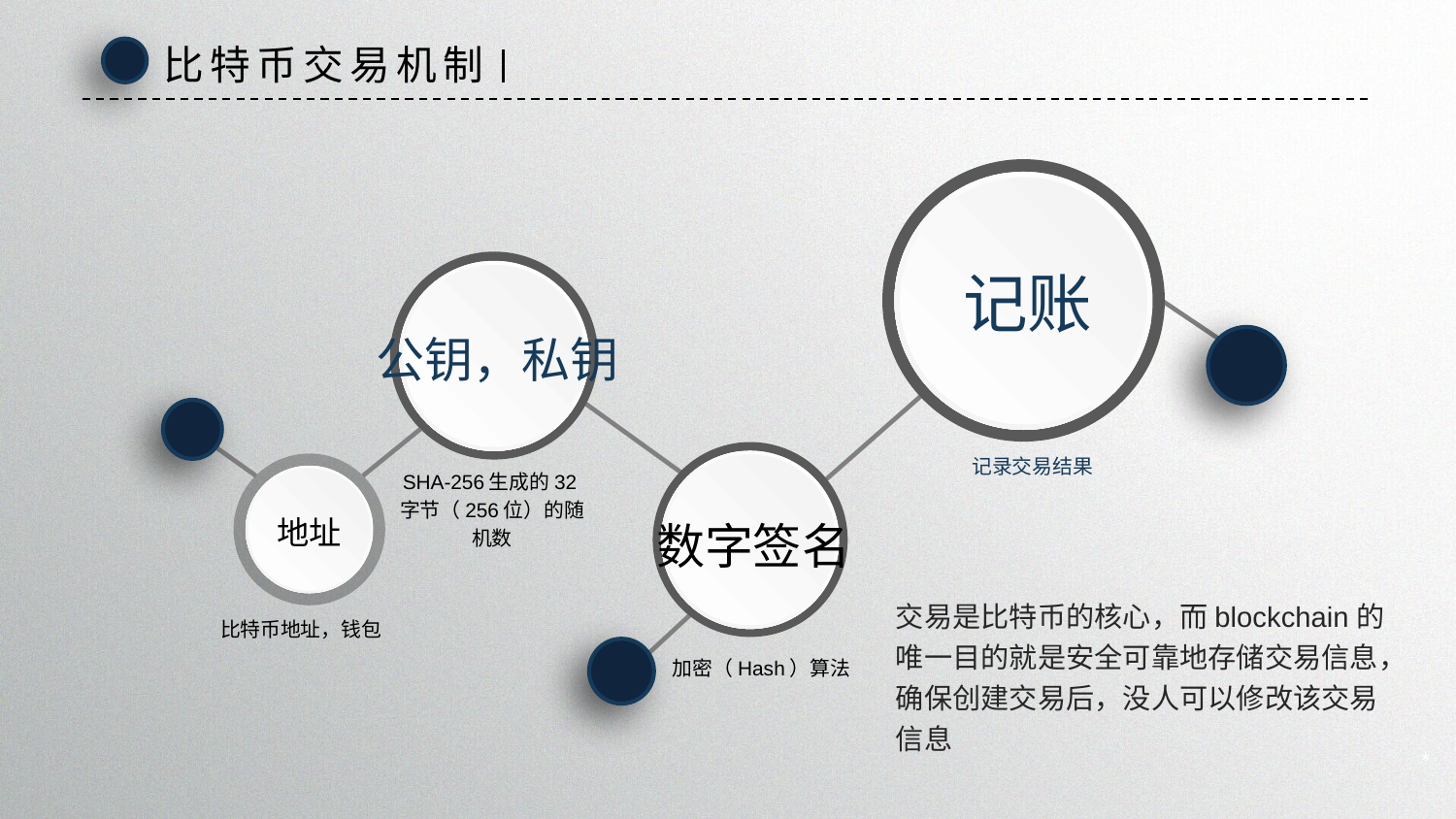

比特币交易机制

记账

公钥，私钥

数字签名
记录交易结果

地址
SHA-256生成的32字节（256位）的随机数
交易是比特币的核心，而blockchain的唯一目的就是安全可靠地存储交易信息，确保创建交易后，没人可以修改该交易信息
比特币地址，钱包

加密（Hash）算法
*